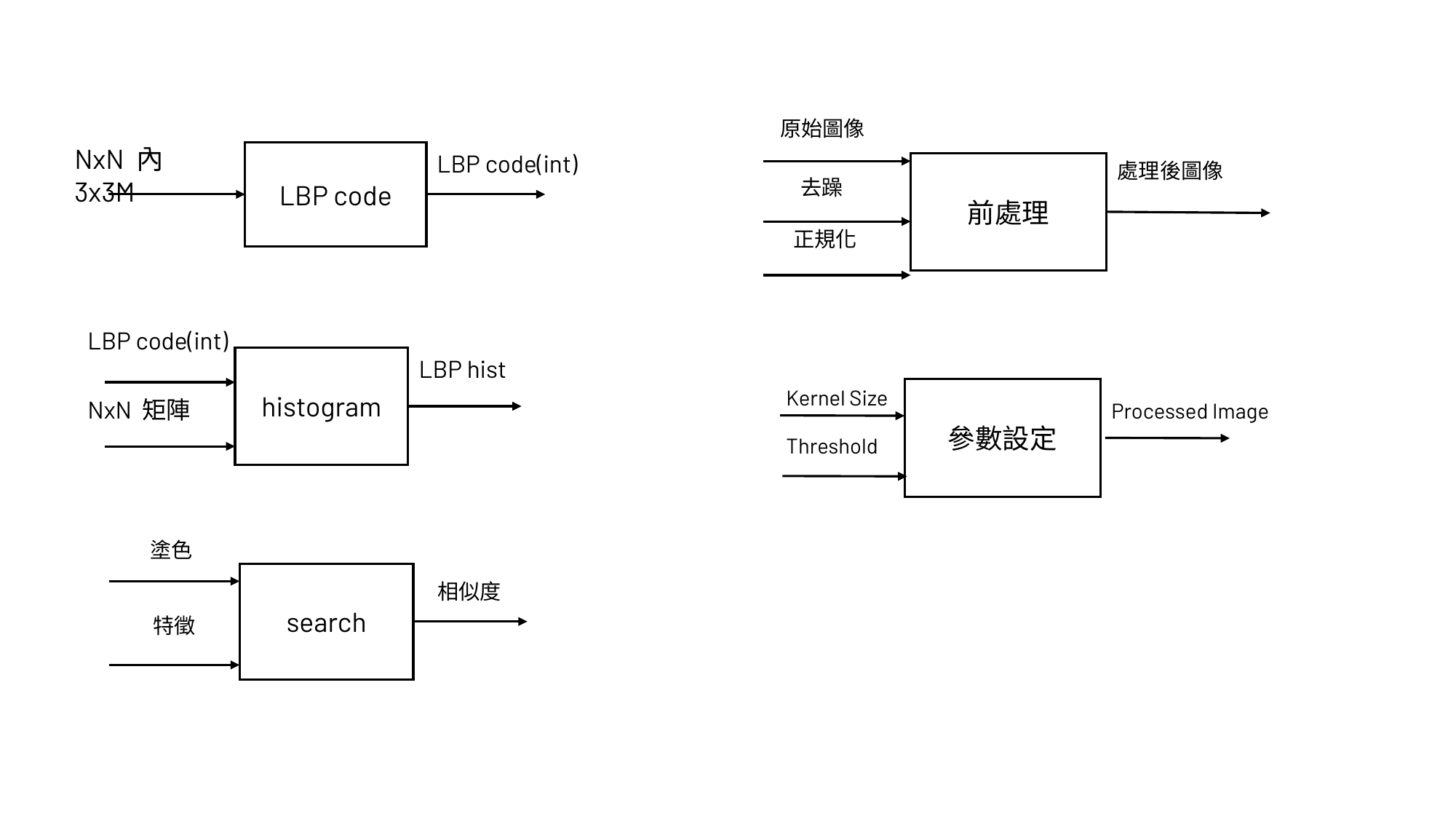

原始圖像
處理後圖像
前處理
去躁
正規化
NxN 內 3x3M
LBP code
LBP code(int)
LBP code(int)
histogram
LBP hist
NxN 矩陣
Kernel Size
參數設定
Processed Image
Threshold
塗色
search
相似度
特徵